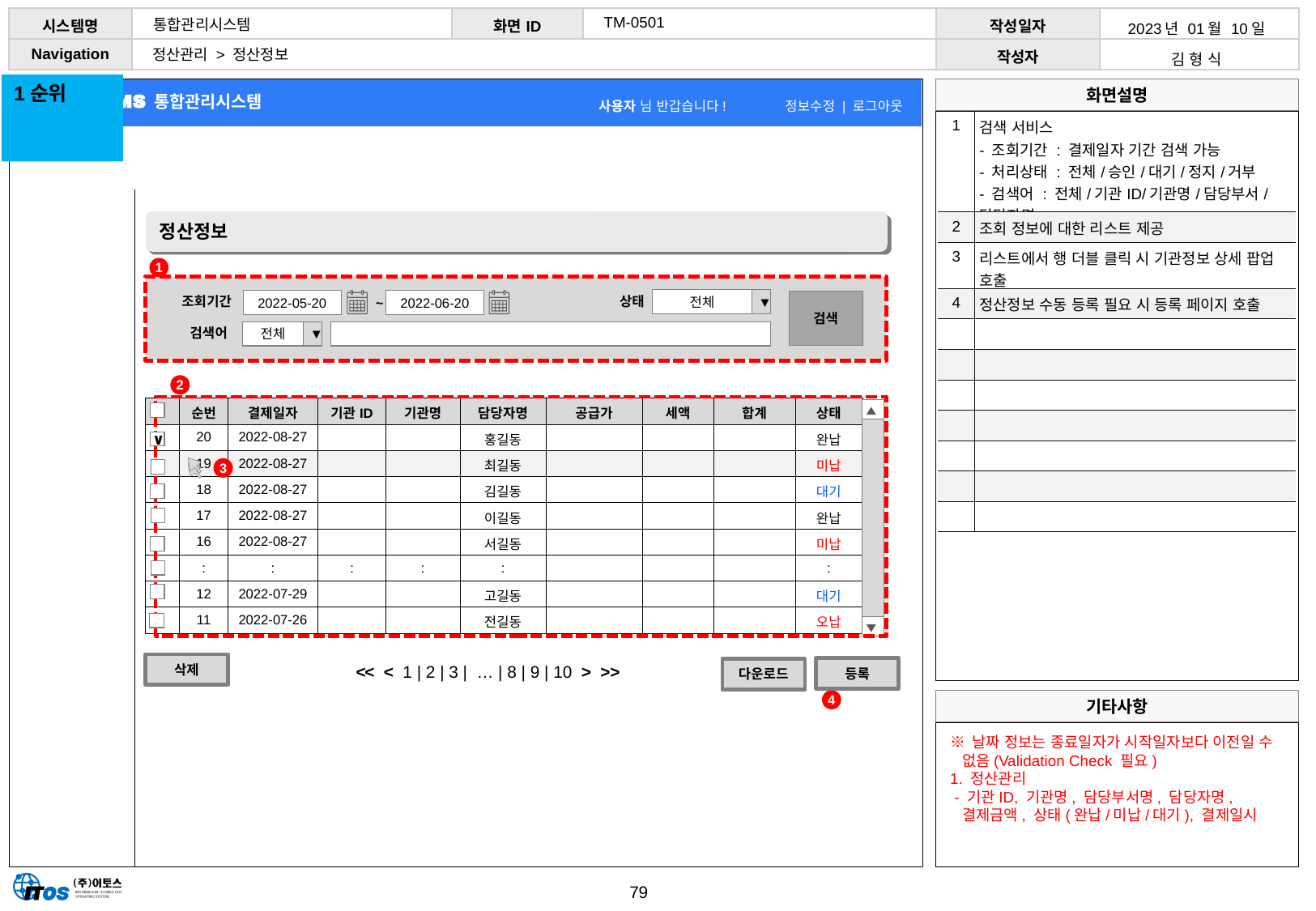

TM-0501
통합관리시스템
| 2023년 01월 10일 |
| --- |
| 김 형 식 |
정산관리 > 정산정보
1순위
| 1 | 검색 서비스 - 조회기간 : 결제일자 기간 검색 가능 - 처리상태 : 전체/승인/대기/정지/거부 - 검색어 : 전체/기관ID/기관명/담당부서/담당자명 |
| --- | --- |
| 2 | 조회 정보에 대한 리스트 제공 |
| 3 | 리스트에서 행 더블 클릭 시 기관정보 상세 팝업 호출 |
| 4 | 정산정보 수동 등록 필요 시 등록 페이지 호출 |
|  |  |
|  |  |
|  |  |
|  |  |
|  |  |
|  |  |
|  |  |
정산정보
1

상태
전체
▼
조회기간
2022-05-20

~
2022-06-20

검색
검색어
전체
▼

2
2

|  | 순번 | 결제일자 | 기관ID | 기관명 | 담당자명 | 공급가 | 세액 | 합계 | 상태 |
| --- | --- | --- | --- | --- | --- | --- | --- | --- | --- |
|  | 20 | 2022-08-27 |  |  | 홍길동 |  |  |  | 완납 |
|  | 19 | 2022-08-27 |  |  | 최길동 |  |  |  | 미납 |
|  | 18 | 2022-08-27 |  |  | 김길동 |  |  |  | 대기 |
|  | 17 | 2022-08-27 |  |  | 이길동 |  |  |  | 완납 |
|  | 16 | 2022-08-27 |  |  | 서길동 |  |  |  | 미납 |
|  | : | : | : | : | : |  |  |  | : |
|  | 12 | 2022-07-29 |  |  | 고길동 |  |  |  | 대기 |
|  | 11 | 2022-07-26 |  |  | 전길동 |  |  |  | 오납 |
◀

▶

∨

3
3

삭제
<<  <  1 | 2 | 3 |  … | 8 | 9 | 10  >  >>
등록
다운로드
4
※ 날짜 정보는 종료일자가 시작일자보다 이전일 수 없음(Validation Check 필요)
1. 정산관리
 - 기관ID, 기관명, 담당부서명, 담당자명, 결제금액, 상태(완납/미납/대기), 결제일시